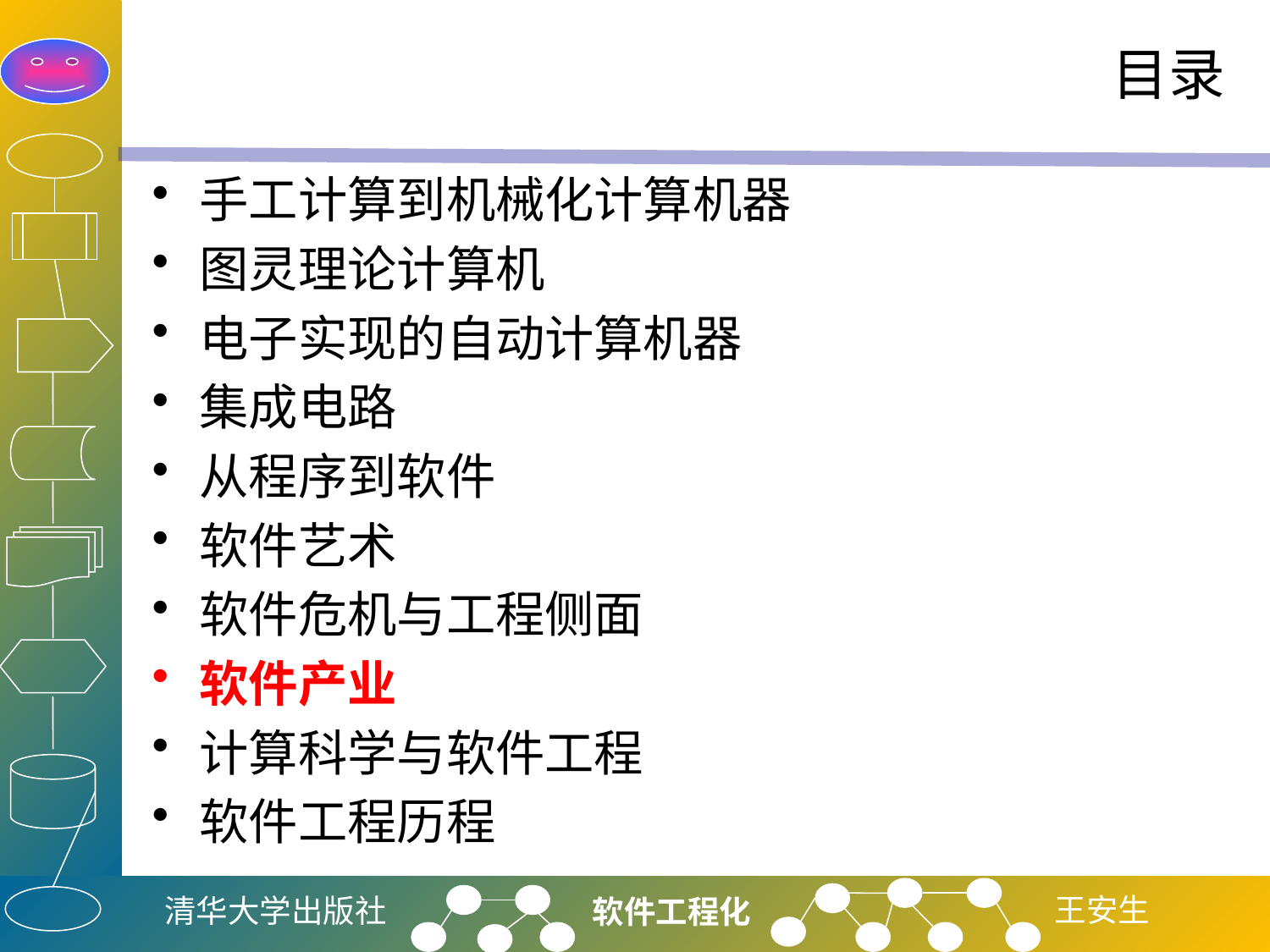

# 目录
手工计算到机械化计算机器
图灵理论计算机
电子实现的自动计算机器
集成电路
从程序到软件
软件艺术
软件危机与工程侧面
软件产业
计算科学与软件工程
软件工程历程